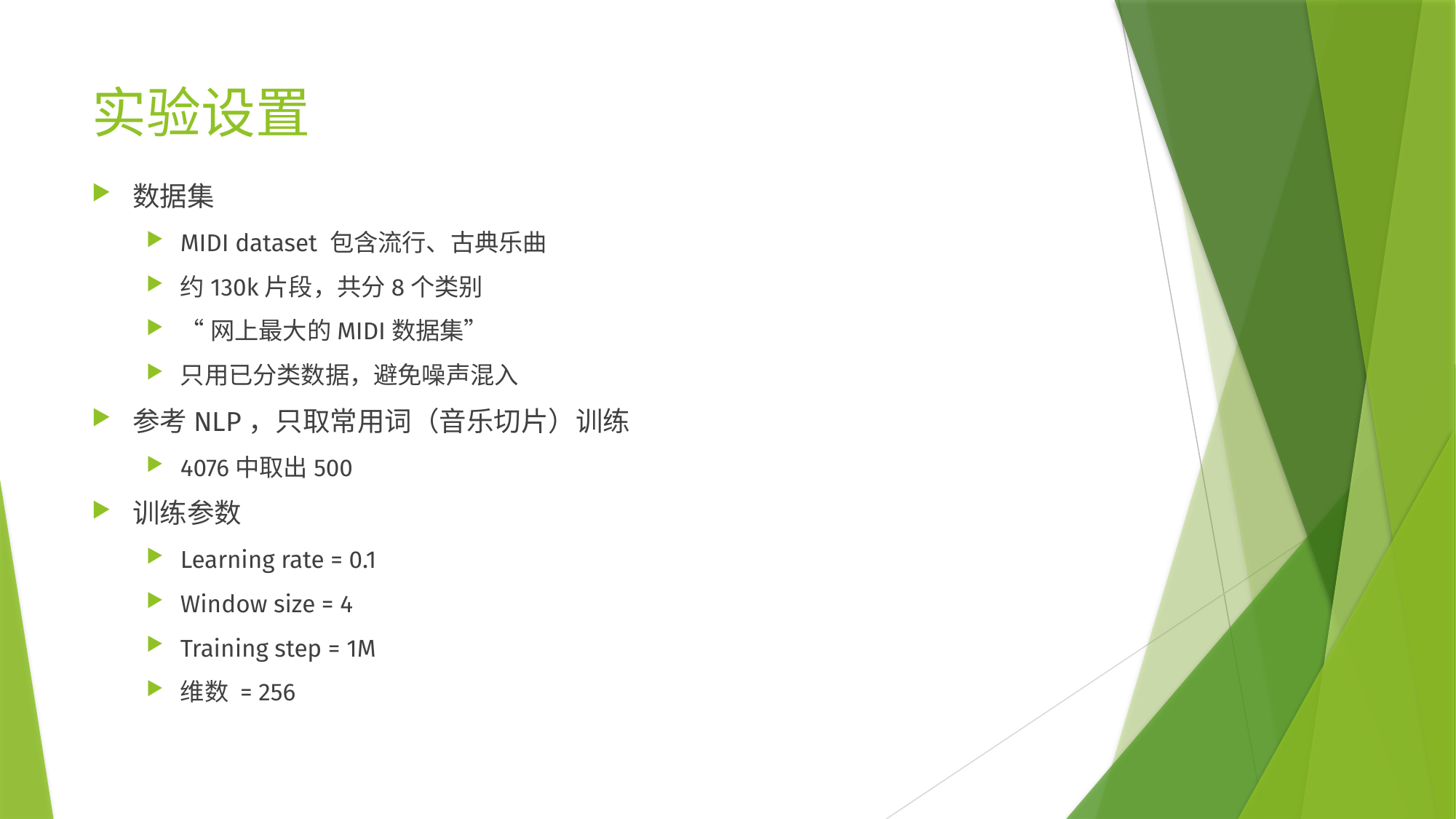

# 实验设置
数据集
MIDI dataset 包含流行、古典乐曲
约130k片段，共分8个类别
“网上最大的MIDI数据集”
只用已分类数据，避免噪声混入
参考NLP，只取常用词（音乐切片）训练
4076中取出500
训练参数
Learning rate = 0.1
Window size = 4
Training step = 1M
维数 = 256